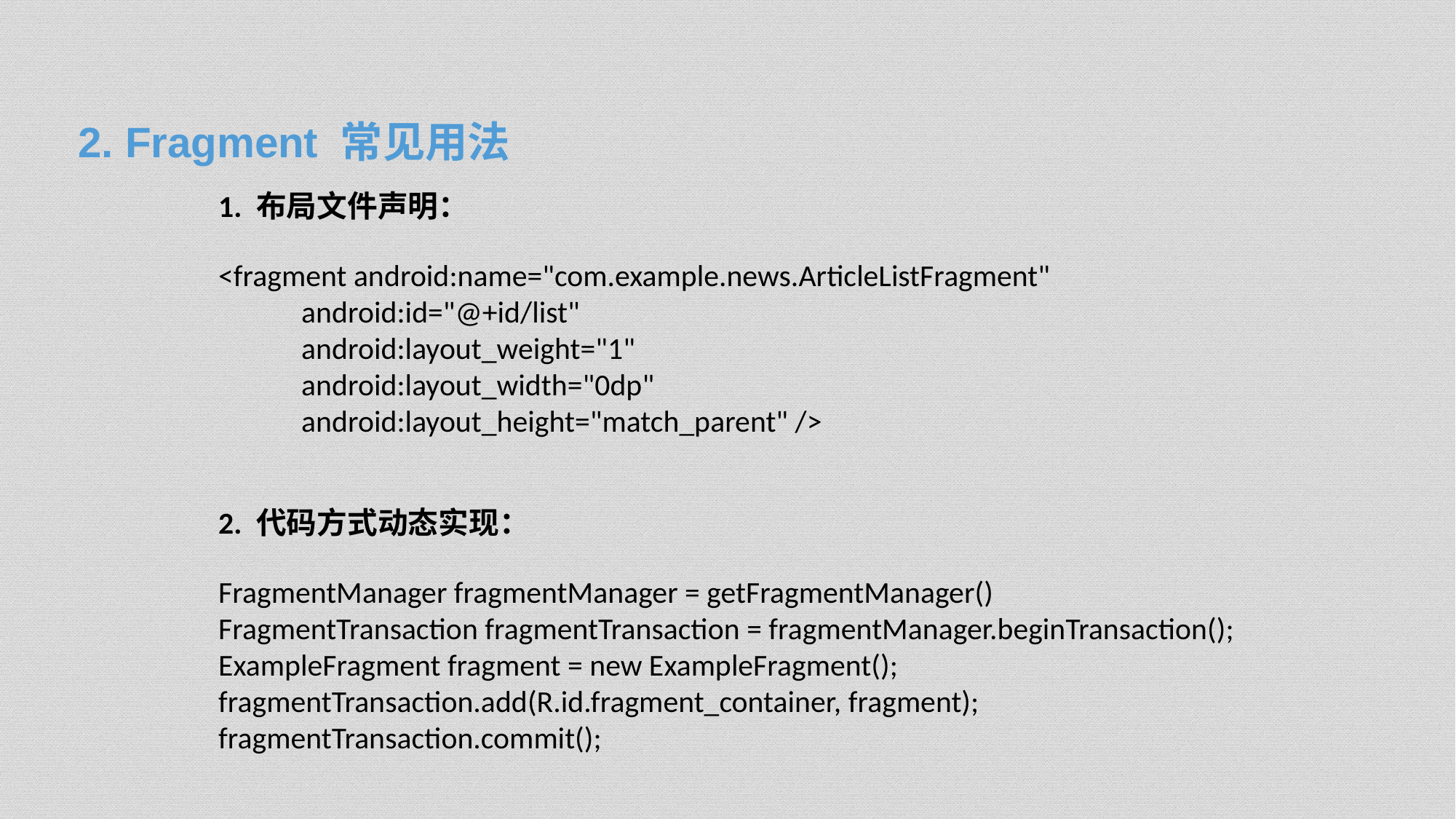

2. Fragment 常见用法
1. 布局文件声明：

<fragment android:name="com.example.news.ArticleListFragment"
            android:id="@+id/list"
            android:layout_weight="1"
            android:layout_width="0dp"
            android:layout_height="match_parent" />

2. 代码方式动态实现：

FragmentManager fragmentManager = getFragmentManager()
FragmentTransaction fragmentTransaction = fragmentManager.beginTransaction();
ExampleFragment fragment = new ExampleFragment();
fragmentTransaction.add(R.id.fragment_container, fragment);
fragmentTransaction.commit();